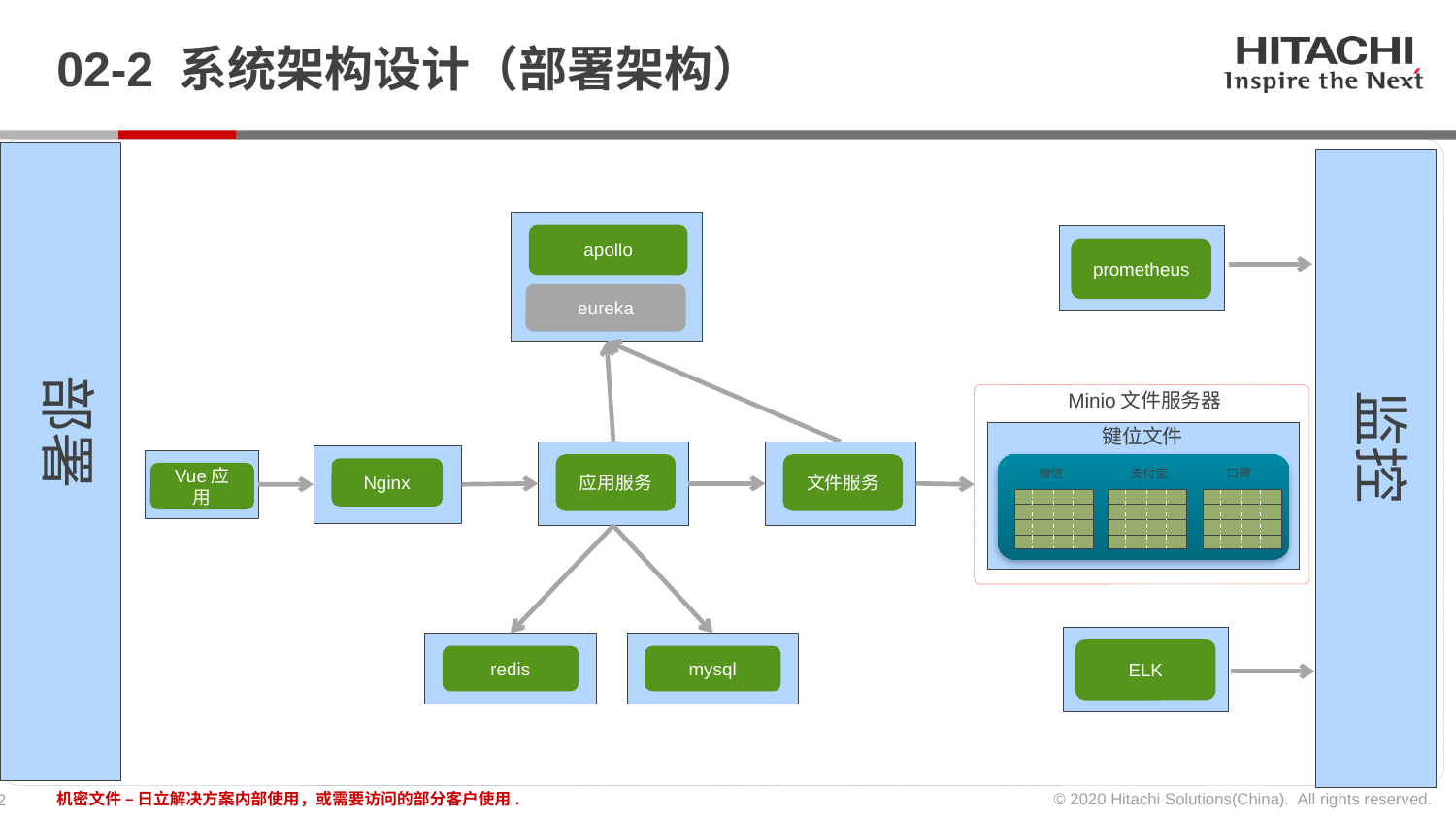

# 02-2 系统架构设计（部署架构）

apollo

prometheus
eureka
部署
监控
Minio文件服务器

键位文件

应用服务
文件服务

微信
支付宝
口碑
Nginx
Vue应用

ELK
redis
mysql